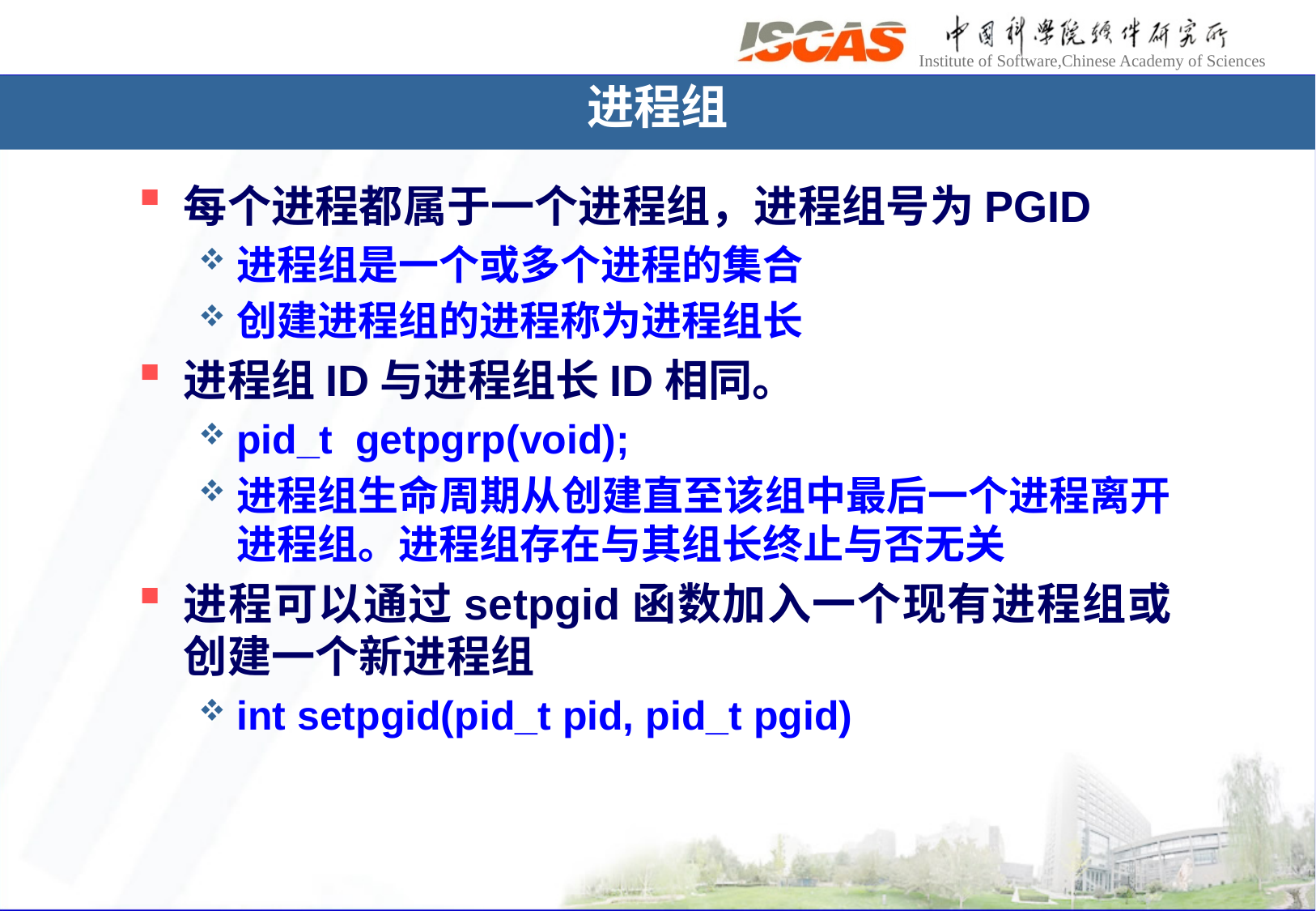

# 进程组
每个进程都属于一个进程组，进程组号为PGID
进程组是一个或多个进程的集合
创建进程组的进程称为进程组长
进程组ID与进程组长ID相同。
pid_t  getpgrp(void);
进程组生命周期从创建直至该组中最后一个进程离开进程组。进程组存在与其组长终止与否无关
进程可以通过setpgid函数加入一个现有进程组或创建一个新进程组
int setpgid(pid_t pid, pid_t pgid)